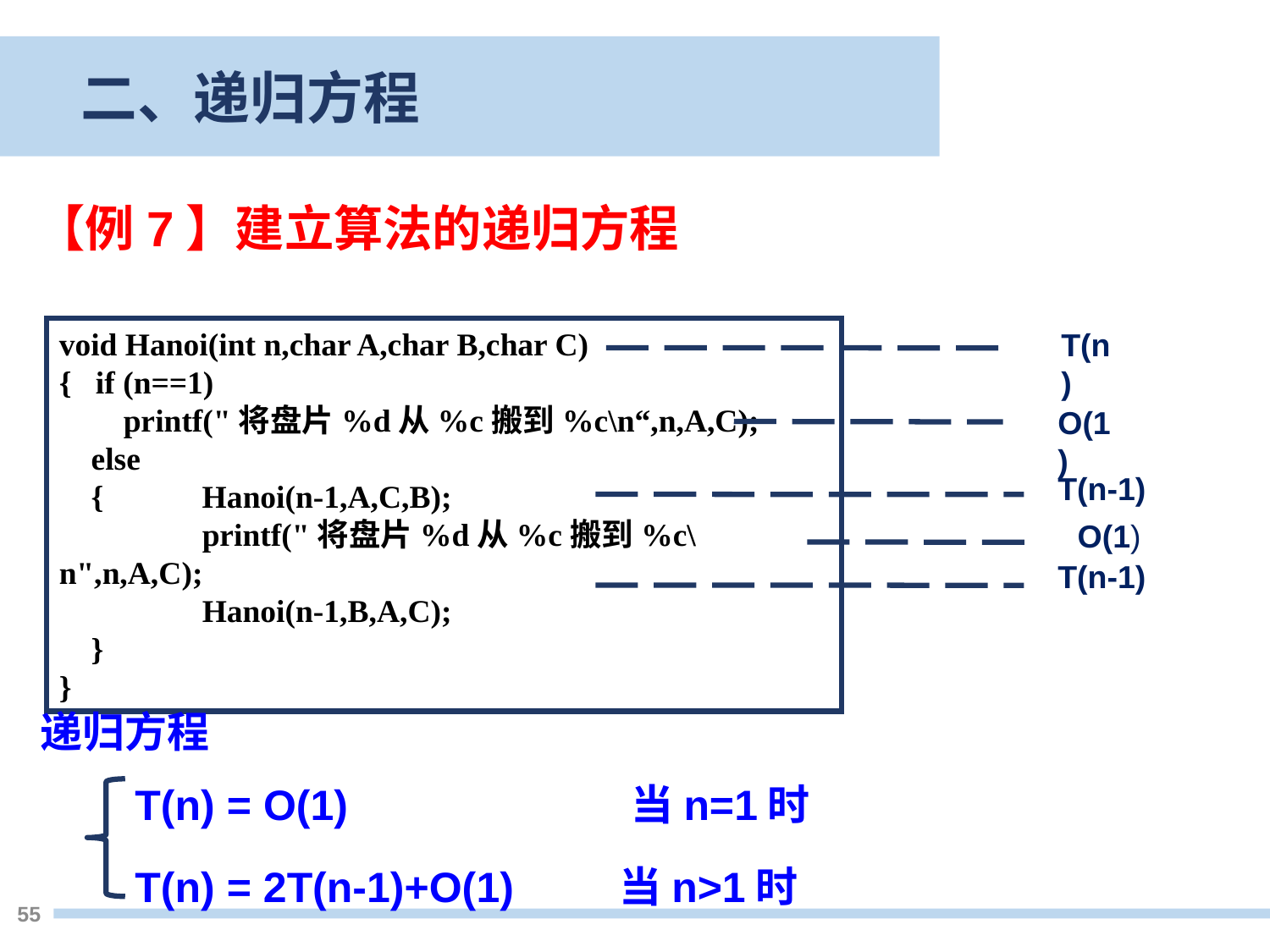

二、递归方程
【例7】建立算法的递归方程
void Hanoi(int n,char A,char B,char C)
{   if (n==1)
        printf("将盘片%d从%c搬到%c\n“,n,A,C);
    else
    {	  Hanoi(n-1,A,C,B);
	  printf("将盘片%d从%c搬到%c\n",n,A,C);
	  Hanoi(n-1,B,A,C);
    }
}
T(n)
O(1)
T(n-1)
O(1)
T(n-1)
递归方程
T(n) = O(1)                       当n=1时
T(n) = 2T(n-1)+O(1)        当n>1时

55